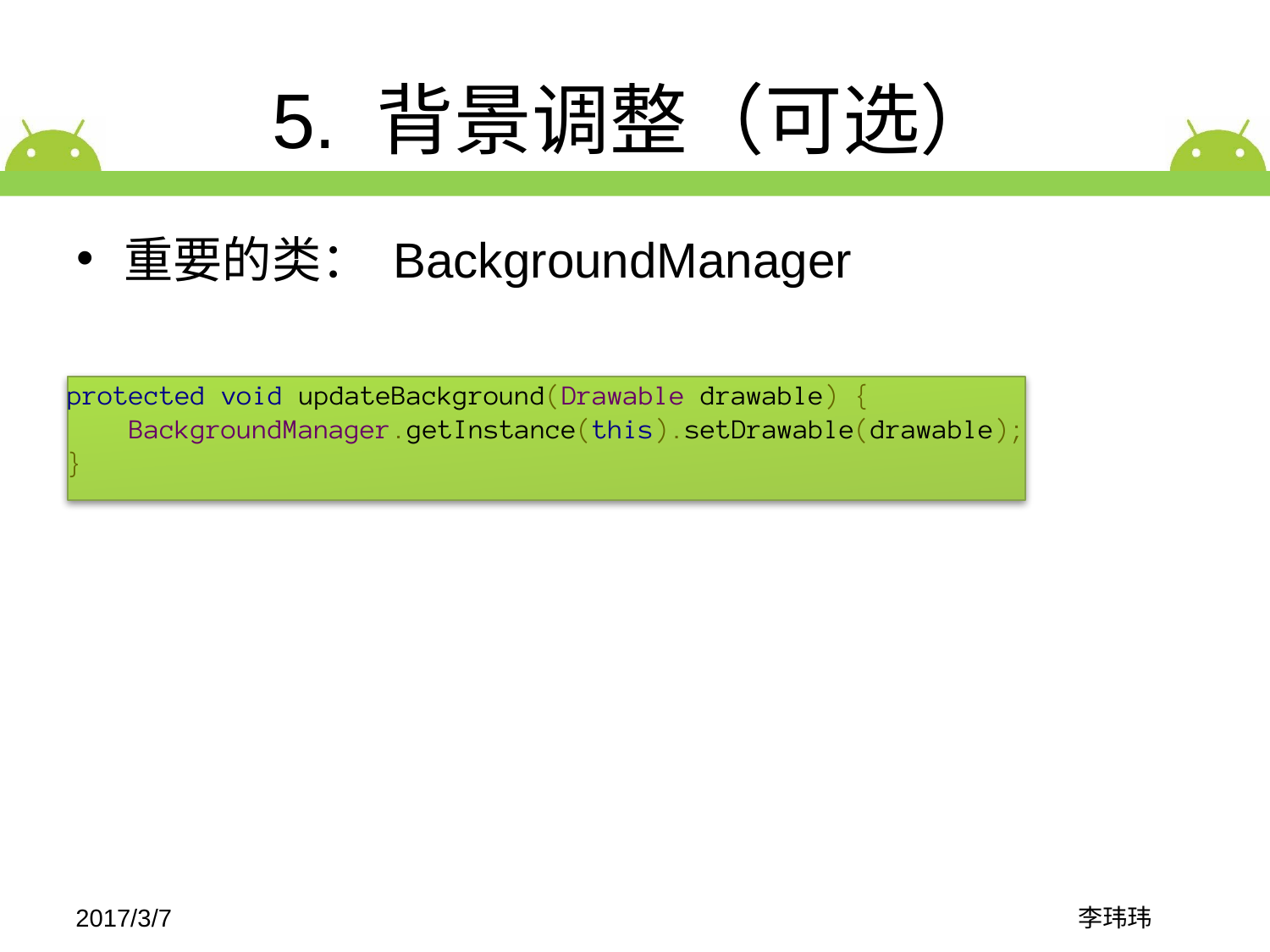

# 5. 背景调整（可选）
重要的类： BackgroundManager
protected void updateBackground(Drawable drawable) {
    BackgroundManager.getInstance(this).setDrawable(drawable);
}